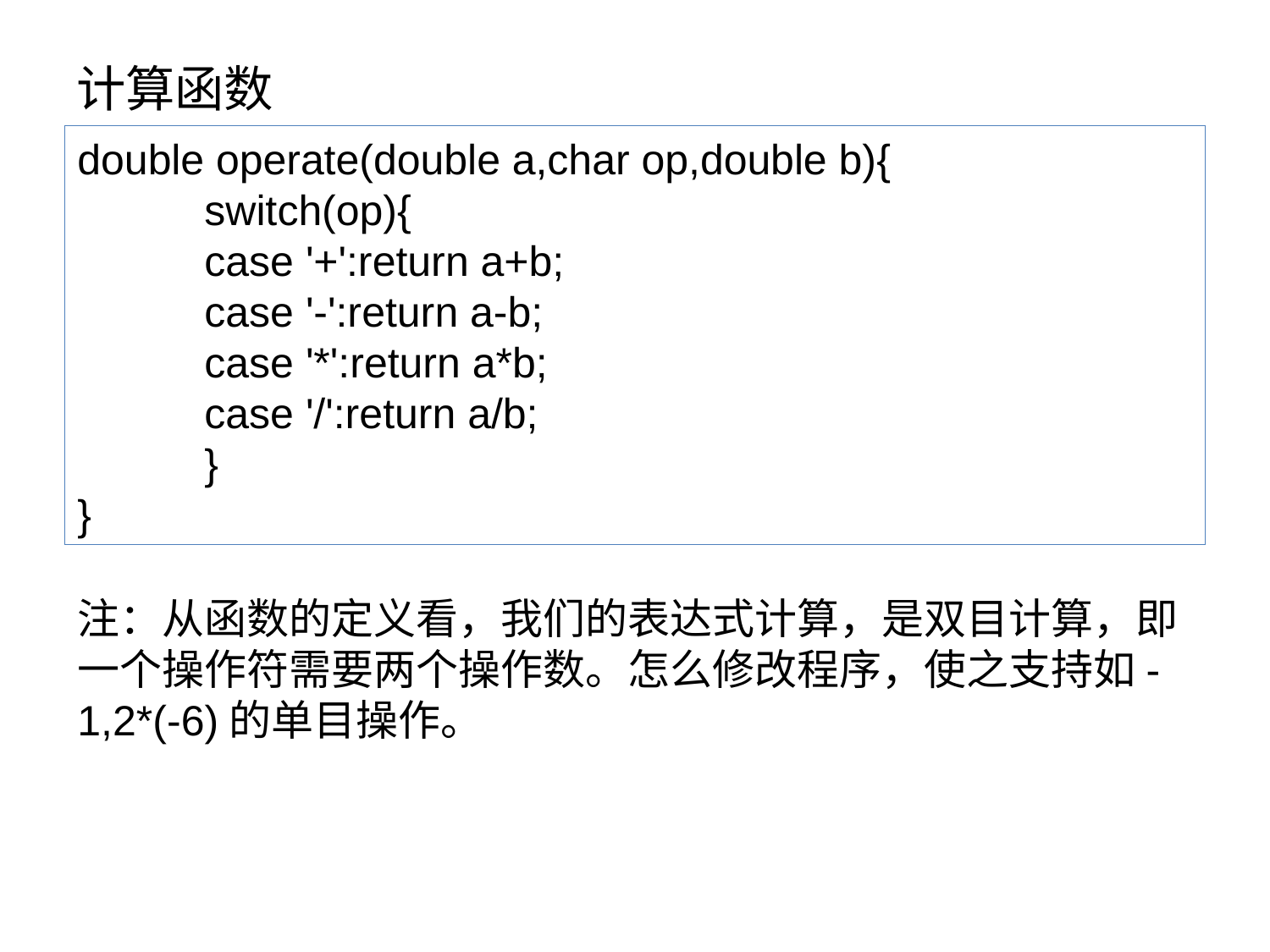

# 计算函数
double operate(double a,char op,double b){
	switch(op){
	case '+':return a+b;
	case '-':return a-b;
	case '*':return a*b;
	case '/':return a/b;
	}
}
注：从函数的定义看，我们的表达式计算，是双目计算，即一个操作符需要两个操作数。怎么修改程序，使之支持如-1,2*(-6)的单目操作。